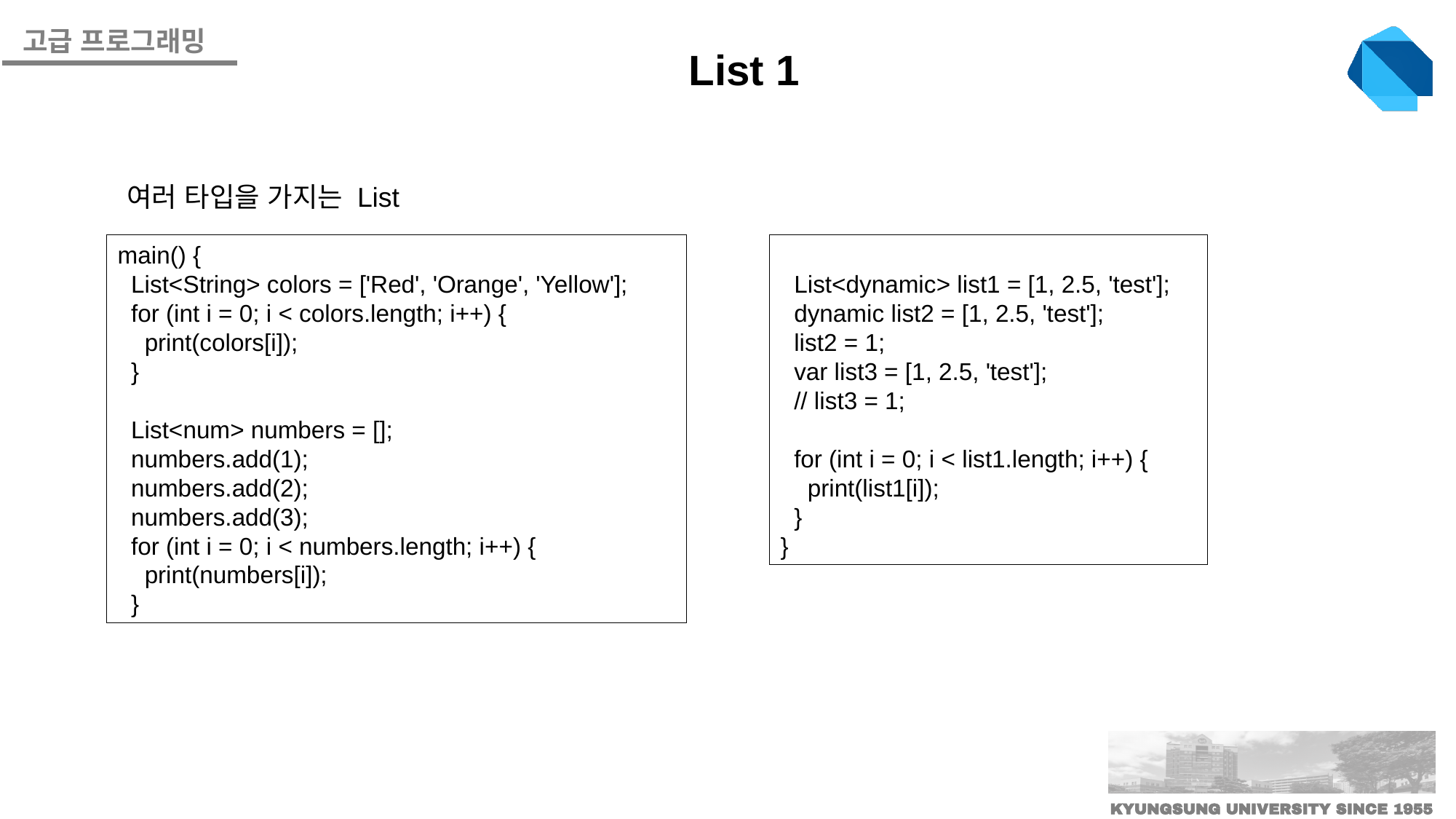

List 1
여러 타입을 가지는 List
main() {
  List<String> colors = ['Red', 'Orange', 'Yellow'];
  for (int i = 0; i < colors.length; i++) {
    print(colors[i]);
  }

  List<num> numbers = [];
  numbers.add(1);
  numbers.add(2);
  numbers.add(3);
  for (int i = 0; i < numbers.length; i++) {
    print(numbers[i]);
  }

  List<dynamic> list1 = [1, 2.5, 'test'];
  dynamic list2 = [1, 2.5, 'test'];
  list2 = 1;
  var list3 = [1, 2.5, 'test'];
  // list3 = 1;

  for (int i = 0; i < list1.length; i++) {
    print(list1[i]);
  }
}